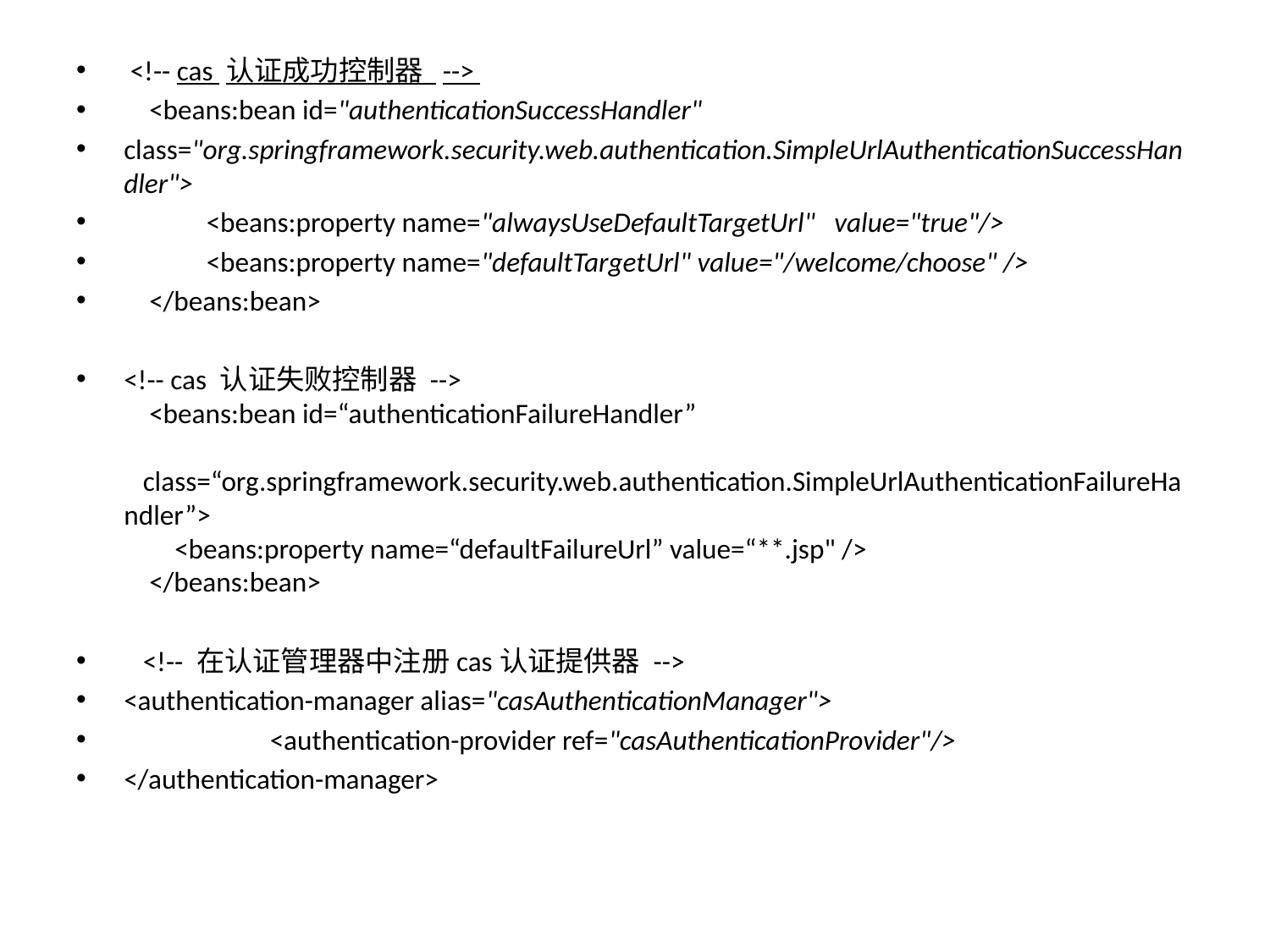

<!-- cas 认证成功控制器  -->
    <beans:bean id="authenticationSuccessHandler"
class="org.springframework.security.web.authentication.SimpleUrlAuthenticationSuccessHandler">
             <beans:property name="alwaysUseDefaultTargetUrl"   value="true"/>
             <beans:property name="defaultTargetUrl" value="/welcome/choose" />
    </beans:bean>

<!-- cas 认证失败控制器 -->  
    <beans:bean id=“authenticationFailureHandler”  
        class=“org.springframework.security.web.authentication.SimpleUrlAuthenticationFailureHandler”>  
        <beans:property name=“defaultFailureUrl” value=“**.jsp" />  
    </beans:bean>

   <!-- 在认证管理器中注册cas认证提供器 -->
<authentication-manager alias="casAuthenticationManager">
                       <authentication-provider ref="casAuthenticationProvider"/>
</authentication-manager>